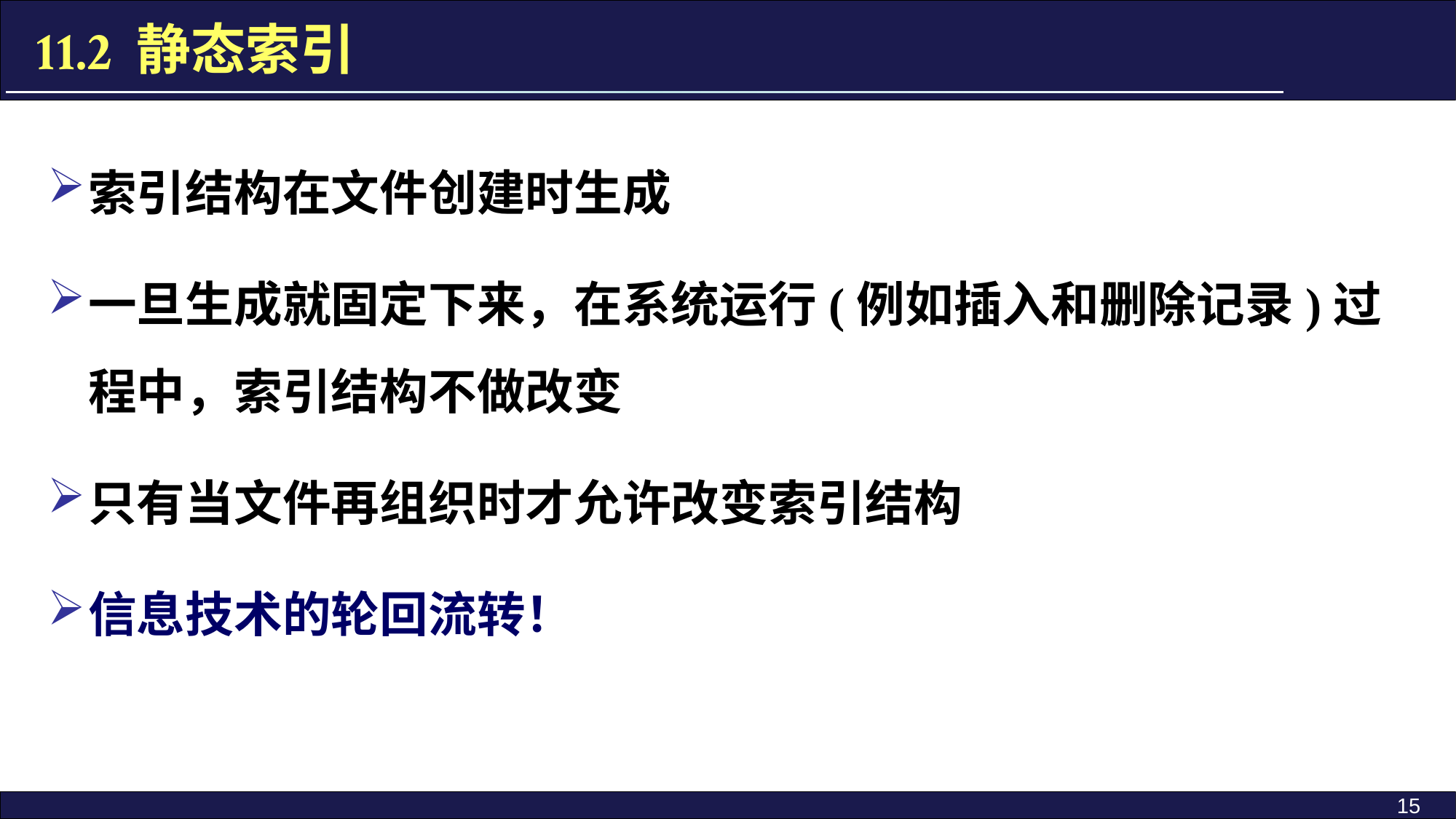

11.2 静态索引
索引结构在文件创建时生成
一旦生成就固定下来，在系统运行(例如插入和删除记录)过程中，索引结构不做改变
只有当文件再组织时才允许改变索引结构
信息技术的轮回流转！
15